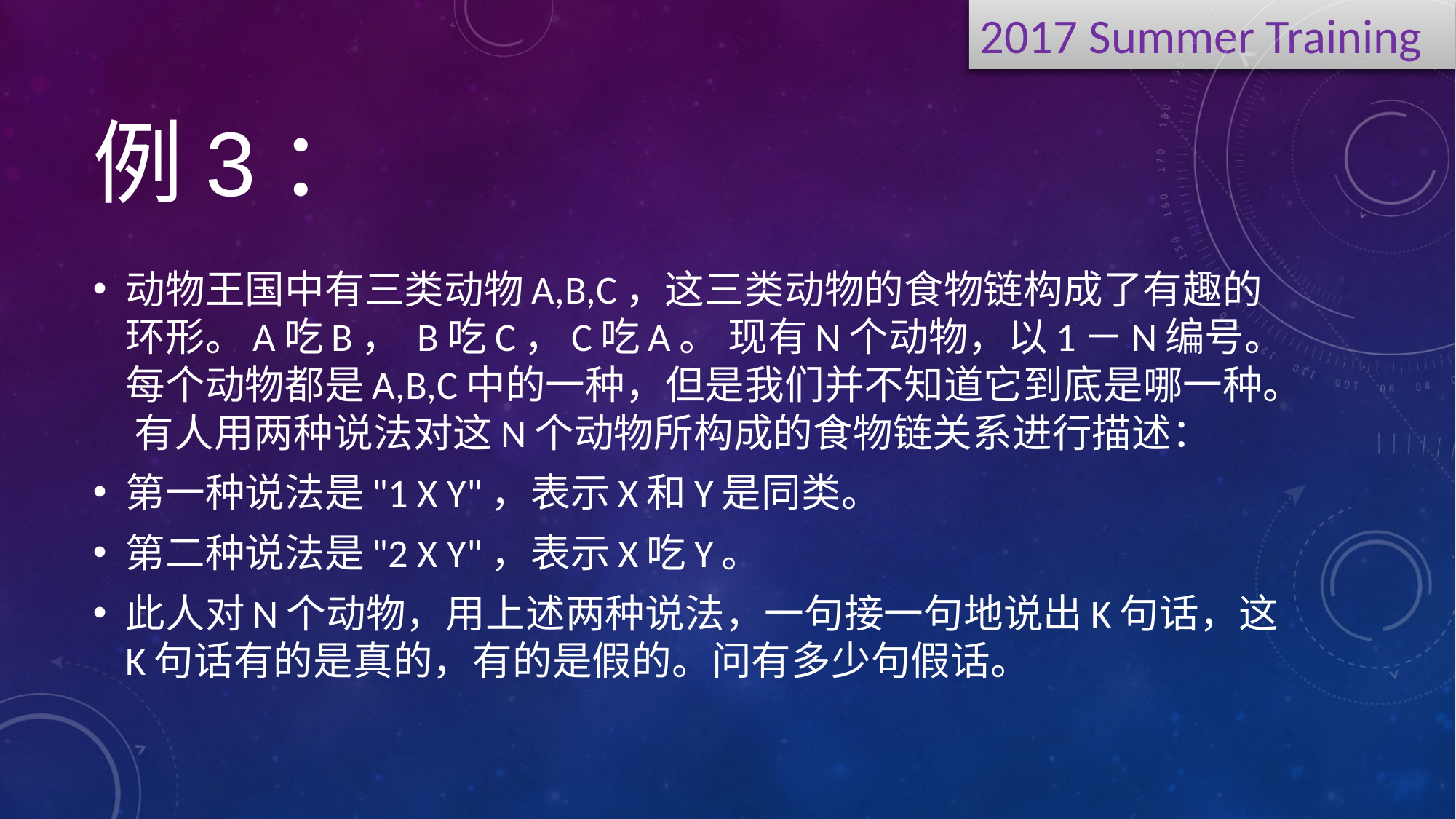

# 例3：
动物王国中有三类动物A,B,C，这三类动物的食物链构成了有趣的环形。A吃B， B吃C，C吃A。 现有N个动物，以1－N编号。每个动物都是A,B,C中的一种，但是我们并不知道它到底是哪一种。 有人用两种说法对这N个动物所构成的食物链关系进行描述：
第一种说法是"1 X Y"，表示X和Y是同类。
第二种说法是"2 X Y"，表示X吃Y。
此人对N个动物，用上述两种说法，一句接一句地说出K句话，这K句话有的是真的，有的是假的。问有多少句假话。